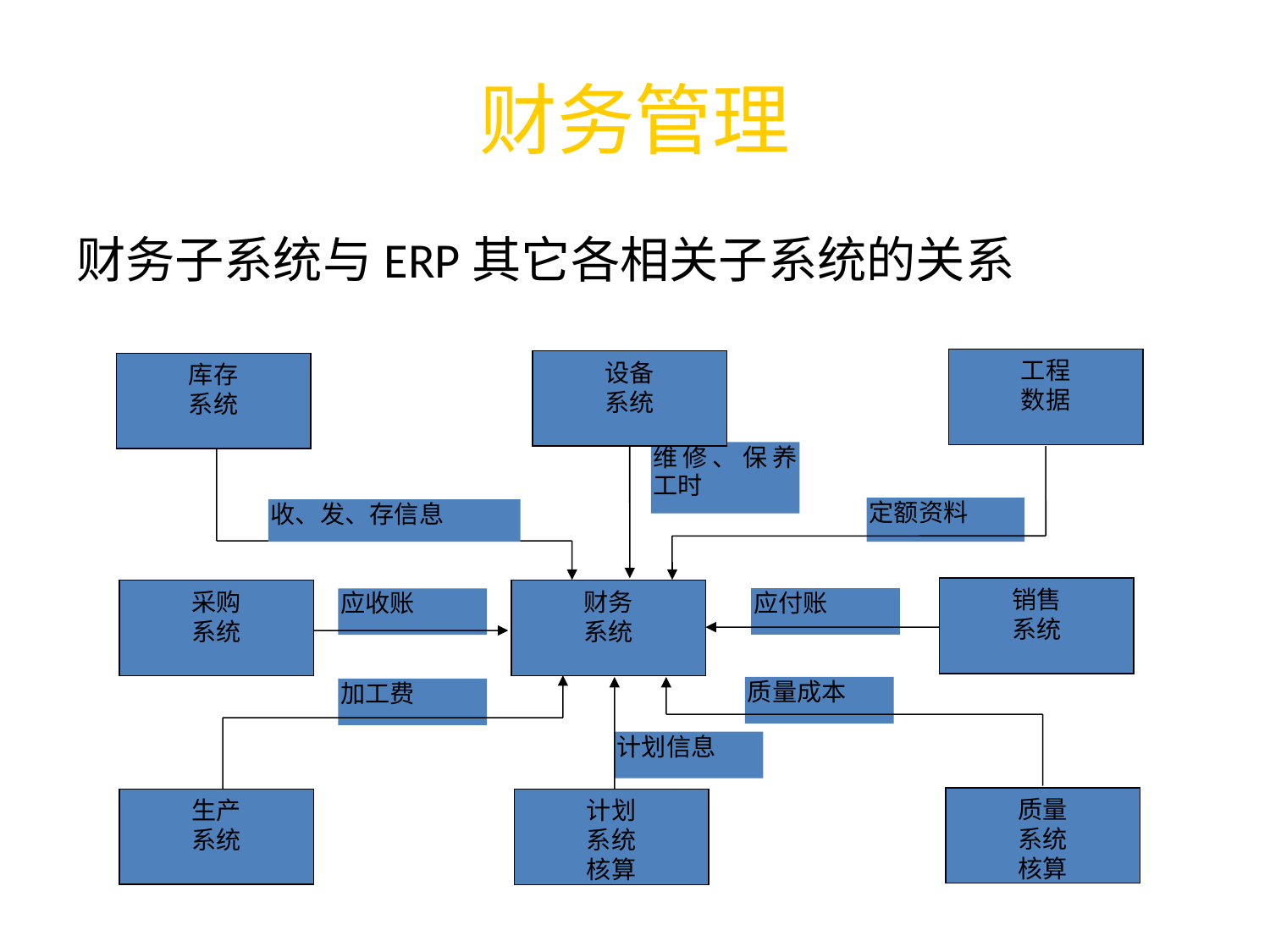

# 财务管理
财务子系统与ERP其它各相关子系统的关系
工程
数据
设备
系统
库存
系统
维修、保养工时

定额资料
收、发、存信息
销售
系统

采购
系统
财务
系统
应付账
应收账

质量成本
加工费
计划信息
质量
系统
核算
生产
系统
计划
系统
核算